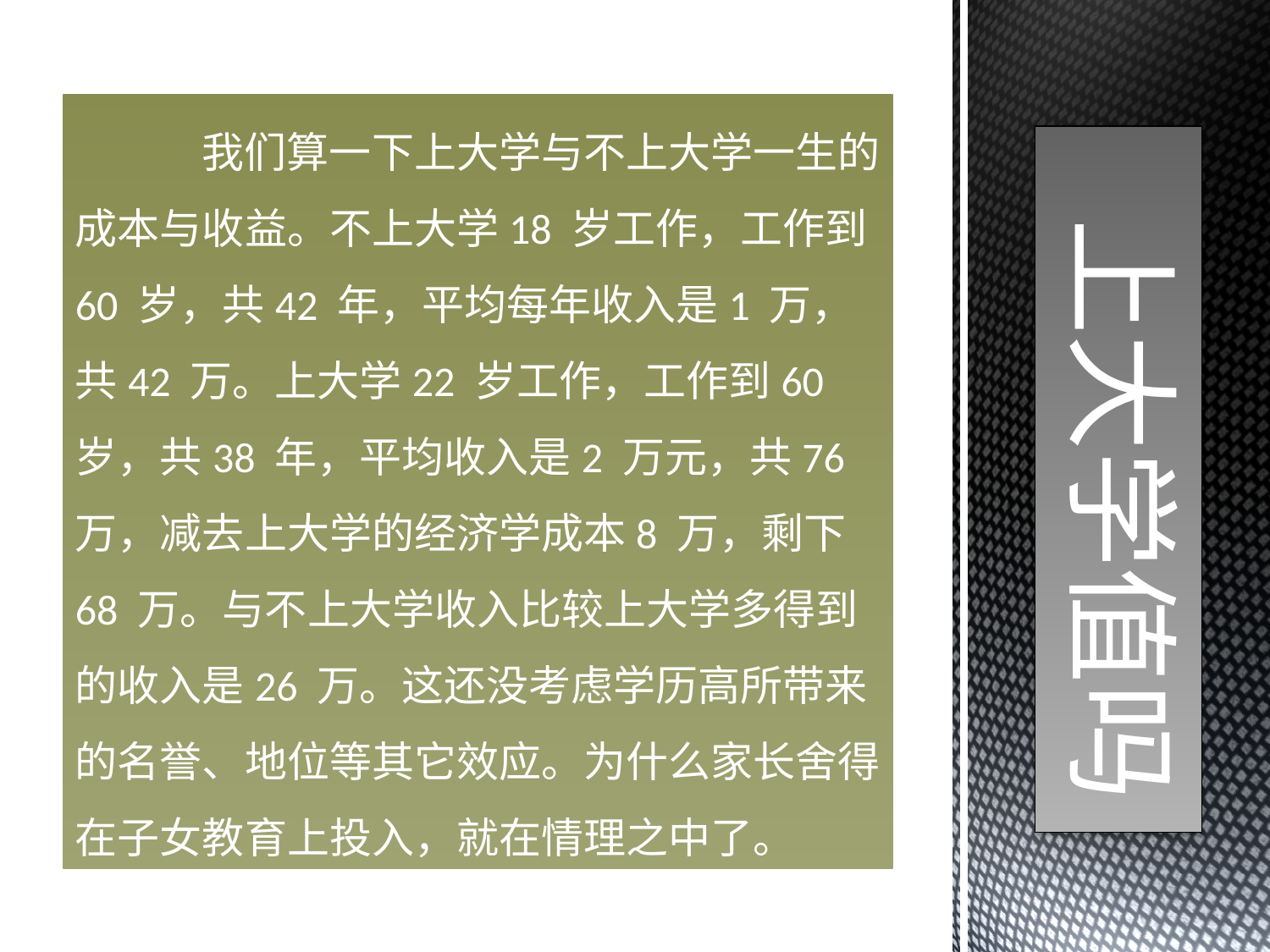

我们算一下上大学与不上大学一生的成本与收益。不上大学18 岁工作，工作到60 岁，共42 年，平均每年收入是1 万，共42 万。上大学22 岁工作，工作到60 岁，共38 年，平均收入是2 万元，共76 万，减去上大学的经济学成本8 万，剩下68 万。与不上大学收入比较上大学多得到的收入是26 万。这还没考虑学历高所带来的名誉、地位等其它效应。为什么家长舍得在子女教育上投入，就在情理之中了。
  上大学值吗